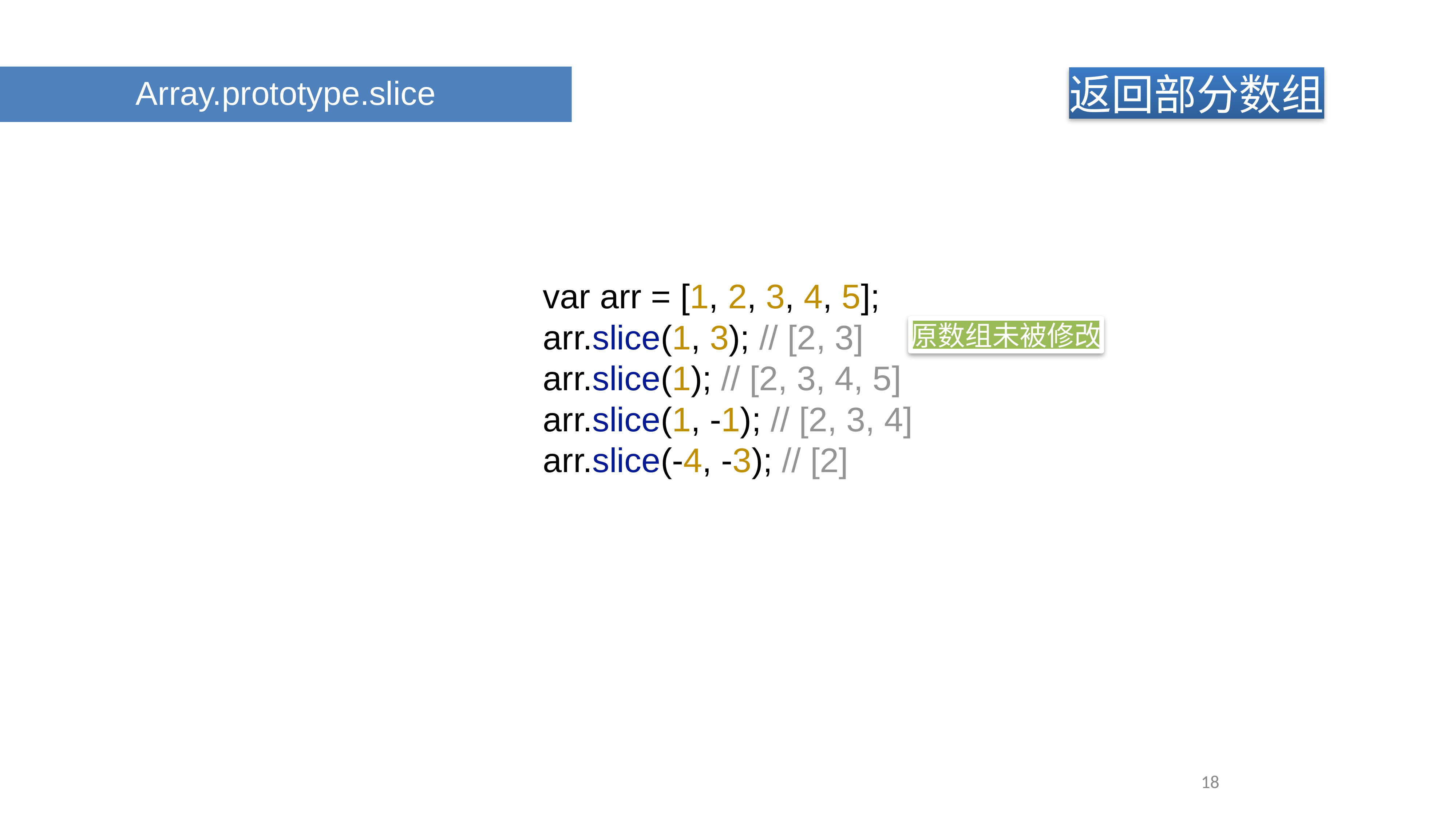

Array.prototype.slice
返回部分数组
var arr = [1, 2, 3, 4, 5];
arr.slice(1, 3); // [2, 3]
arr.slice(1); // [2, 3, 4, 5]
arr.slice(1, -1); // [2, 3, 4]
arr.slice(-4, -3); // [2]

原数组未被修改
18